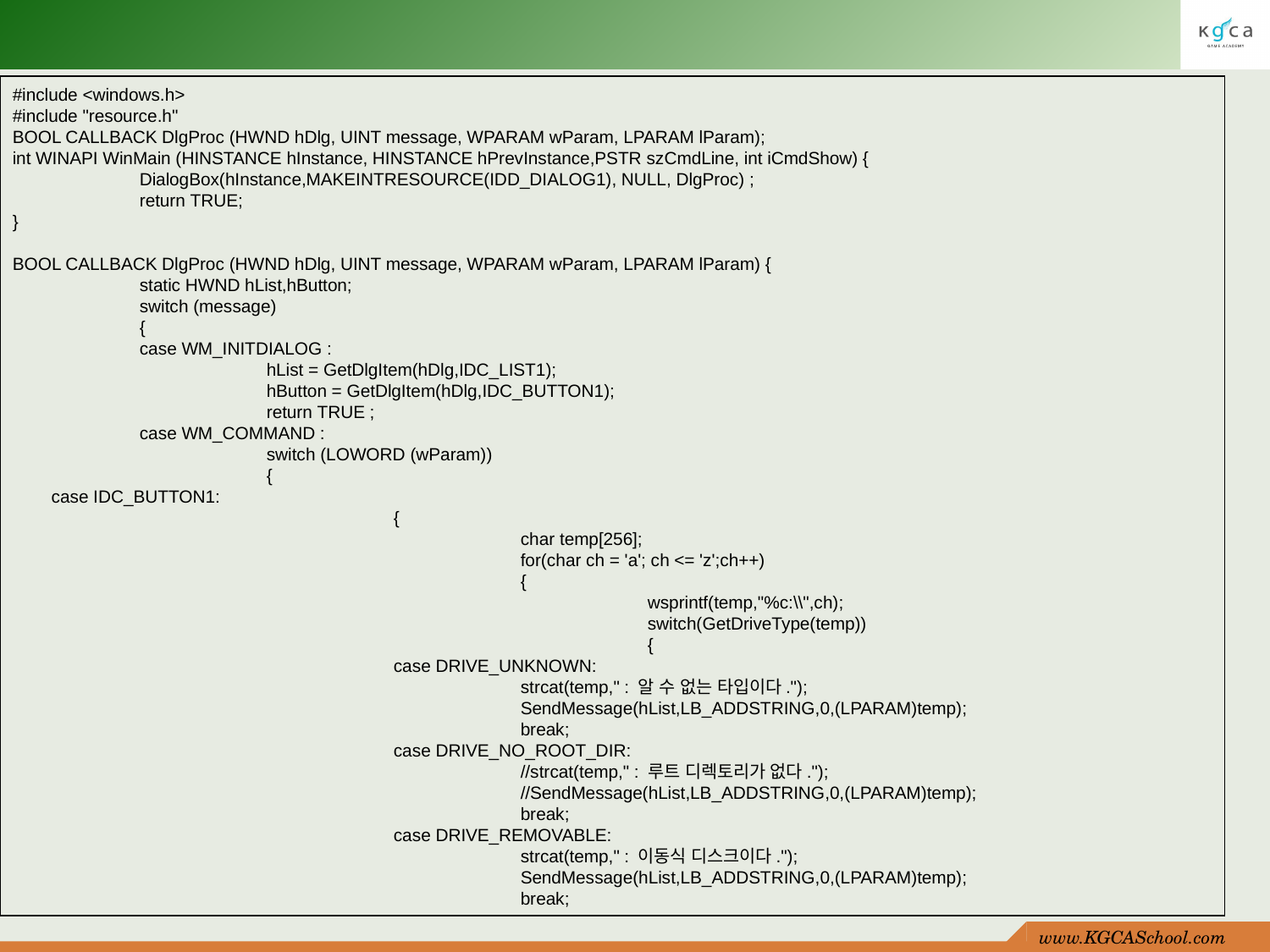

#include <windows.h>
#include "resource.h"
BOOL CALLBACK DlgProc (HWND hDlg, UINT message, WPARAM wParam, LPARAM lParam);
int WINAPI WinMain (HINSTANCE hInstance, HINSTANCE hPrevInstance,PSTR szCmdLine, int iCmdShow) {
	DialogBox(hInstance,MAKEINTRESOURCE(IDD_DIALOG1), NULL, DlgProc) ;
	return TRUE;
}

BOOL CALLBACK DlgProc (HWND hDlg, UINT message, WPARAM wParam, LPARAM lParam) {
	static HWND hList,hButton;
	switch (message)
	{
	case WM_INITDIALOG :
		hList = GetDlgItem(hDlg,IDC_LIST1);
		hButton = GetDlgItem(hDlg,IDC_BUTTON1);
		return TRUE ;
	case WM_COMMAND :
		switch (LOWORD (wParam))
		{
        case IDC_BUTTON1:
			{
				char temp[256];
				for(char ch = 'a'; ch <= 'z';ch++)
				{
					wsprintf(temp,"%c:\\",ch);
					switch(GetDriveType(temp))
					{
			case DRIVE_UNKNOWN:
				strcat(temp," : 알 수 없는 타입이다.");
				SendMessage(hList,LB_ADDSTRING,0,(LPARAM)temp);
				break;
			case DRIVE_NO_ROOT_DIR:
				//strcat(temp," : 루트 디렉토리가 없다.");
				//SendMessage(hList,LB_ADDSTRING,0,(LPARAM)temp);
				break;
			case DRIVE_REMOVABLE:
				strcat(temp," : 이동식 디스크이다.");
				SendMessage(hList,LB_ADDSTRING,0,(LPARAM)temp);
				break;